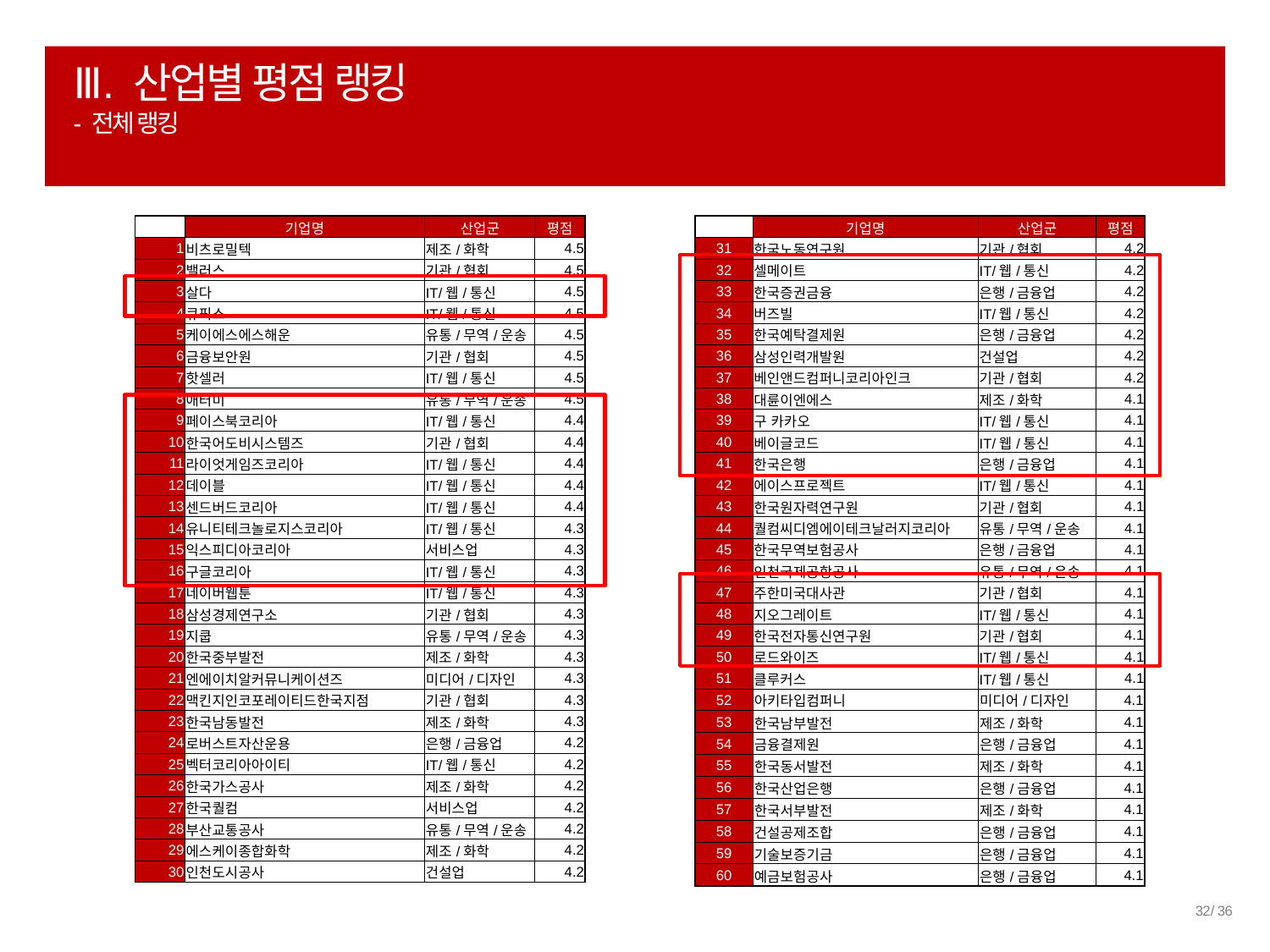

# Ⅲ. 산업별 평점 랭킹 - 전체 랭킹
|  | 기업명 | 산업군 | 평점 |
| --- | --- | --- | --- |
| 1 | 비츠로밀텍 | 제조/화학 | 4.5 |
| 2 | 밸러스 | 기관/협회 | 4.5 |
| 3 | 살다 | IT/웹/통신 | 4.5 |
| 4 | 큐픽스 | IT/웹/통신 | 4.5 |
| 5 | 케이에스에스해운 | 유통/무역/운송 | 4.5 |
| 6 | 금융보안원 | 기관/협회 | 4.5 |
| 7 | 핫셀러 | IT/웹/통신 | 4.5 |
| 8 | 애터미 | 유통/무역/운송 | 4.5 |
| 9 | 페이스북코리아 | IT/웹/통신 | 4.4 |
| 10 | 한국어도비시스템즈 | 기관/협회 | 4.4 |
| 11 | 라이엇게임즈코리아 | IT/웹/통신 | 4.4 |
| 12 | 데이블 | IT/웹/통신 | 4.4 |
| 13 | 센드버드코리아 | IT/웹/통신 | 4.4 |
| 14 | 유니티테크놀로지스코리아 | IT/웹/통신 | 4.3 |
| 15 | 익스피디아코리아 | 서비스업 | 4.3 |
| 16 | 구글코리아 | IT/웹/통신 | 4.3 |
| 17 | 네이버웹툰 | IT/웹/통신 | 4.3 |
| 18 | 삼성경제연구소 | 기관/협회 | 4.3 |
| 19 | 지쿱 | 유통/무역/운송 | 4.3 |
| 20 | 한국중부발전 | 제조/화학 | 4.3 |
| 21 | 엔에이치알커뮤니케이션즈 | 미디어/디자인 | 4.3 |
| 22 | 맥킨지인코포레이티드한국지점 | 기관/협회 | 4.3 |
| 23 | 한국남동발전 | 제조/화학 | 4.3 |
| 24 | 로버스트자산운용 | 은행/금융업 | 4.2 |
| 25 | 벡터코리아아이티 | IT/웹/통신 | 4.2 |
| 26 | 한국가스공사 | 제조/화학 | 4.2 |
| 27 | 한국퀄컴 | 서비스업 | 4.2 |
| 28 | 부산교통공사 | 유통/무역/운송 | 4.2 |
| 29 | 에스케이종합화학 | 제조/화학 | 4.2 |
| 30 | 인천도시공사 | 건설업 | 4.2 |
|  | 기업명 | 산업군 | 평점 |
| --- | --- | --- | --- |
| 31 | 한국노동연구원 | 기관/협회 | 4.2 |
| 32 | 셀메이트 | IT/웹/통신 | 4.2 |
| 33 | 한국증권금융 | 은행/금융업 | 4.2 |
| 34 | 버즈빌 | IT/웹/통신 | 4.2 |
| 35 | 한국예탁결제원 | 은행/금융업 | 4.2 |
| 36 | 삼성인력개발원 | 건설업 | 4.2 |
| 37 | 베인앤드컴퍼니코리아인크 | 기관/협회 | 4.2 |
| 38 | 대륜이엔에스 | 제조/화학 | 4.1 |
| 39 | 구 카카오 | IT/웹/통신 | 4.1 |
| 40 | 베이글코드 | IT/웹/통신 | 4.1 |
| 41 | 한국은행 | 은행/금융업 | 4.1 |
| 42 | 에이스프로젝트 | IT/웹/통신 | 4.1 |
| 43 | 한국원자력연구원 | 기관/협회 | 4.1 |
| 44 | 퀄컴씨디엠에이테크날러지코리아 | 유통/무역/운송 | 4.1 |
| 45 | 한국무역보험공사 | 은행/금융업 | 4.1 |
| 46 | 인천국제공항공사 | 유통/무역/운송 | 4.1 |
| 47 | 주한미국대사관 | 기관/협회 | 4.1 |
| 48 | 지오그레이트 | IT/웹/통신 | 4.1 |
| 49 | 한국전자통신연구원 | 기관/협회 | 4.1 |
| 50 | 로드와이즈 | IT/웹/통신 | 4.1 |
| 51 | 클루커스 | IT/웹/통신 | 4.1 |
| 52 | 아키타입컴퍼니 | 미디어/디자인 | 4.1 |
| 53 | 한국남부발전 | 제조/화학 | 4.1 |
| 54 | 금융결제원 | 은행/금융업 | 4.1 |
| 55 | 한국동서발전 | 제조/화학 | 4.1 |
| 56 | 한국산업은행 | 은행/금융업 | 4.1 |
| 57 | 한국서부발전 | 제조/화학 | 4.1 |
| 58 | 건설공제조합 | 은행/금융업 | 4.1 |
| 59 | 기술보증기금 | 은행/금융업 | 4.1 |
| 60 | 예금보험공사 | 은행/금융업 | 4.1 |

32/ 36